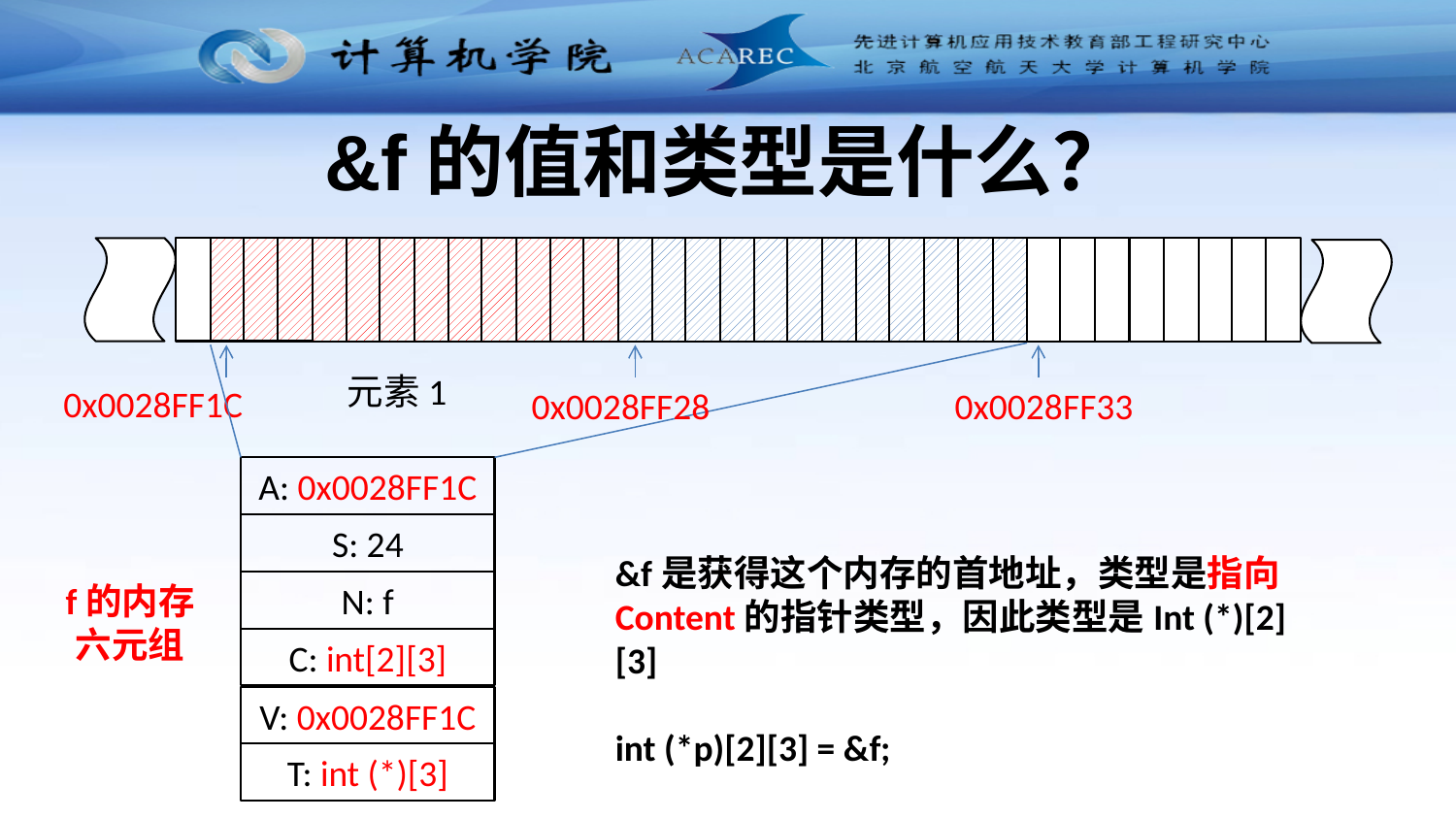

# &f的值和类型是什么？

元素1
0x0028FF1C
0x0028FF28
0x0028FF33
A: 0x0028FF1C
S: 24
&f是获得这个内存的首地址，类型是指向Content的指针类型，因此类型是Int (*)[2][3]

int (*p)[2][3] = &f;
f的内存六元组
N: f
C: int[2][3]
V: 0x0028FF1C
T: int (*)[3]